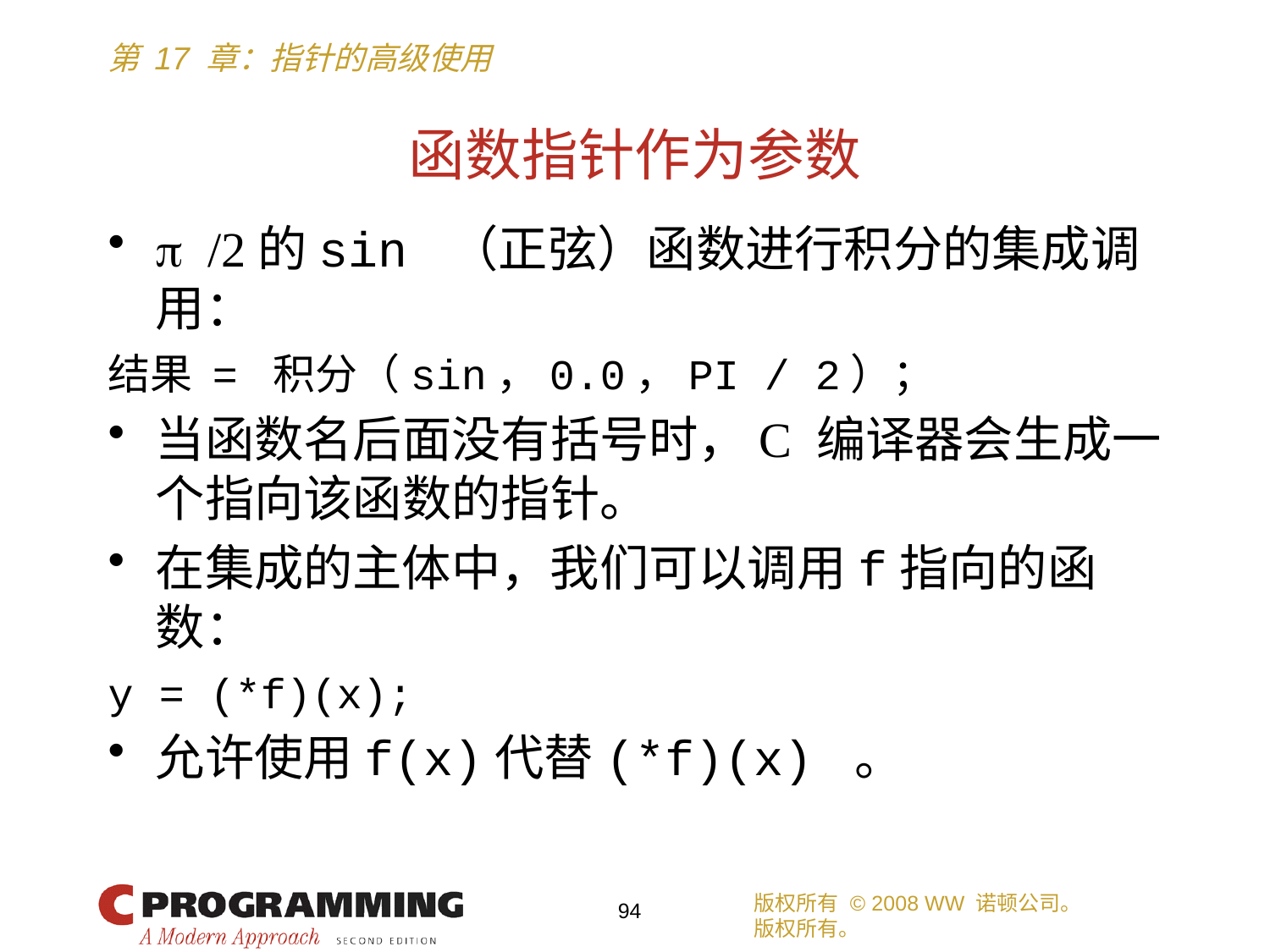

# 函数指针作为参数
π /2的sin （正弦）函数进行积分的集成调用：
结果 = 积分（sin，0.0，PI / 2）；
当函数名后面没有括号时，C 编译器会生成一个指向该函数的指针。
在集成的主体中，我们可以调用f指向的函数：
y = (*f)(x);
允许使用f(x)代替(*f)(x) 。
版权所有 © 2008 WW 诺顿公司。
版权所有。
94